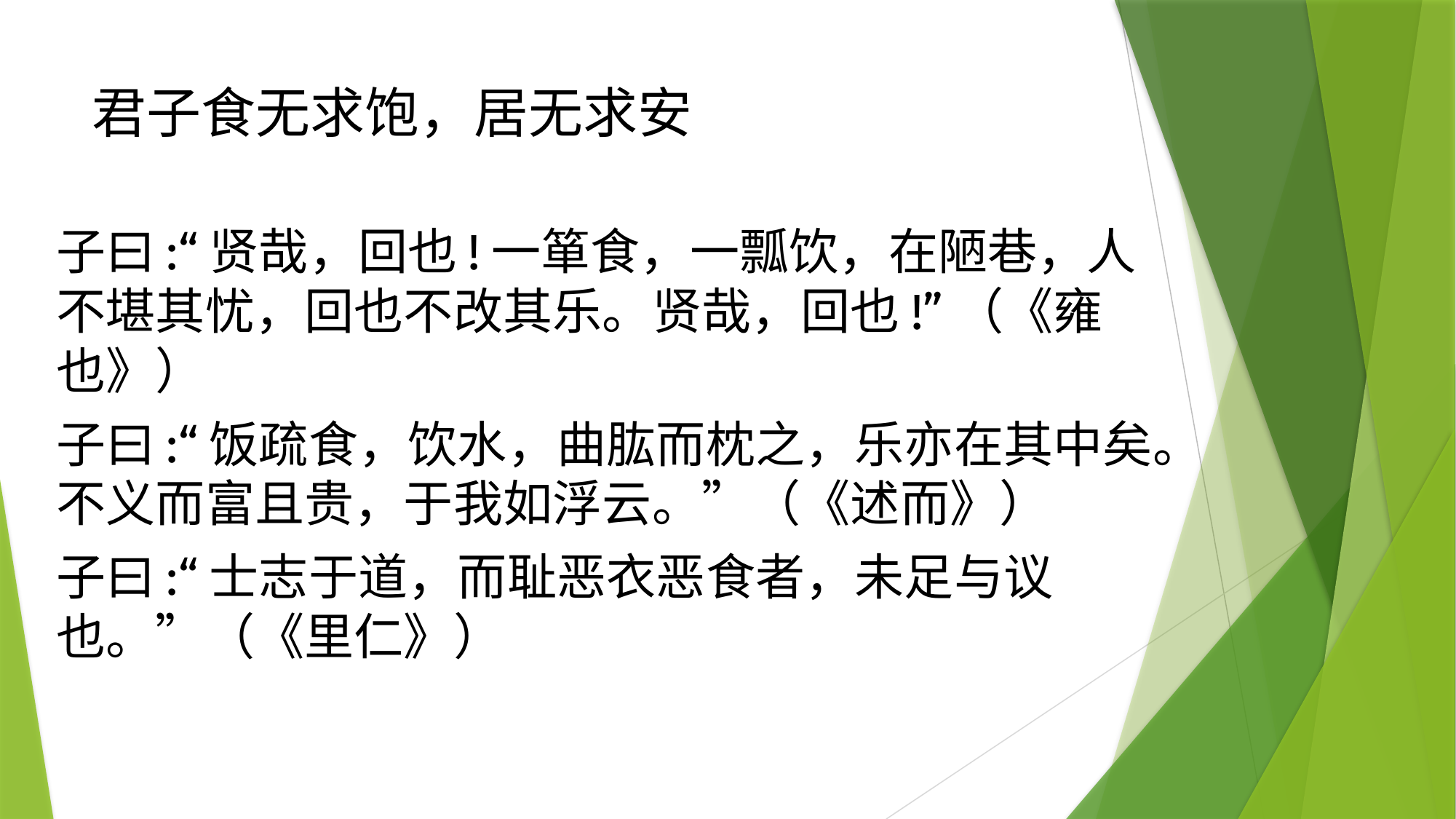

# 君子食无求饱，居无求安
子曰:“贤哉，回也!一箪食，一瓢饮，在陋巷，人不堪其忧，回也不改其乐。贤哉，回也!”（《雍也》）
子曰:“饭疏食，饮水，曲肱而枕之，乐亦在其中矣。不义而富且贵，于我如浮云。”（《述而》）
子曰:“士志于道，而耻恶衣恶食者，未足与议也。”（《里仁》）